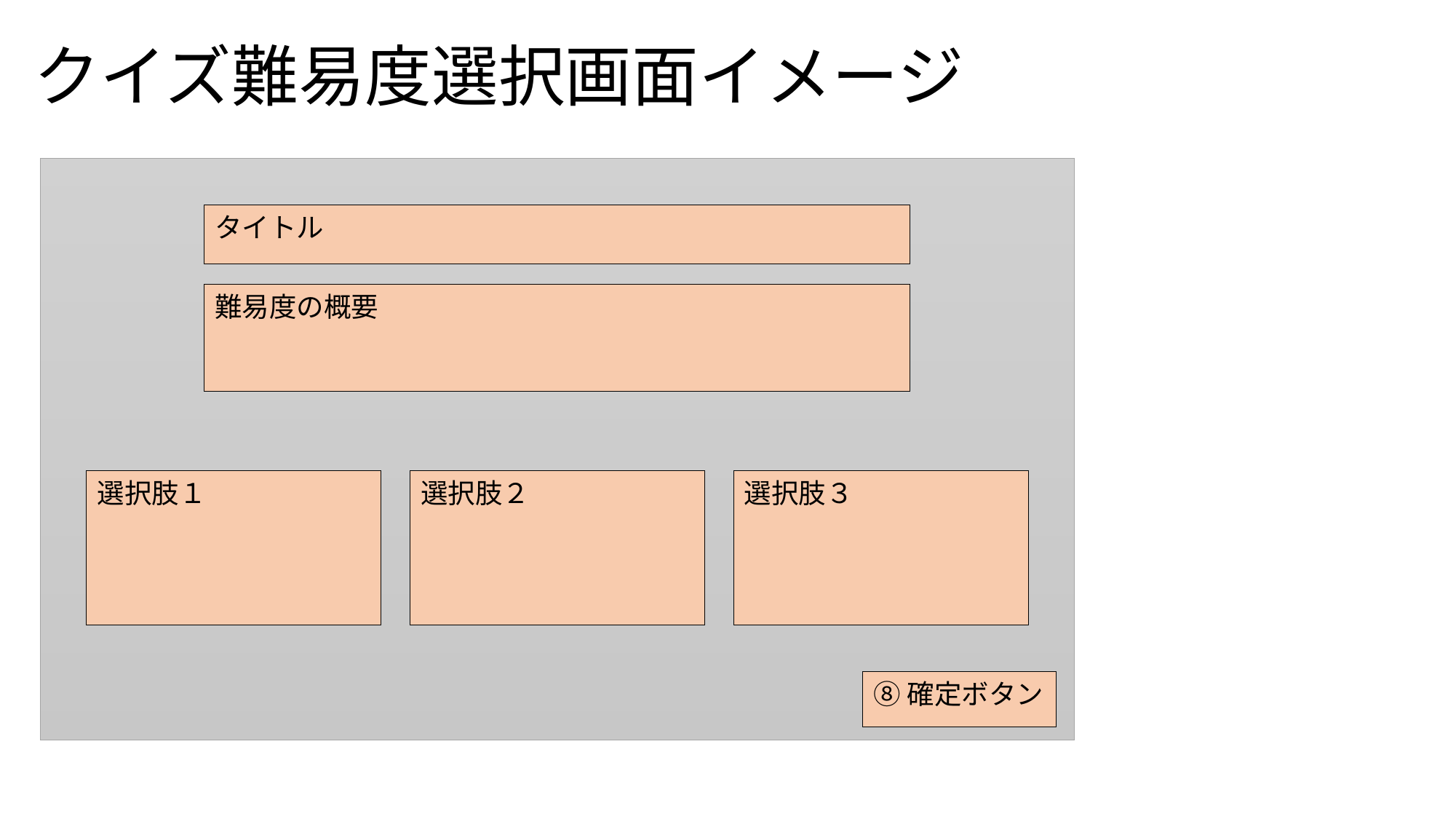

# クイズ難易度選択画面イメージ

タイトル
難易度の概要
選択肢３
選択肢１
選択肢２
⑧確定ボタン